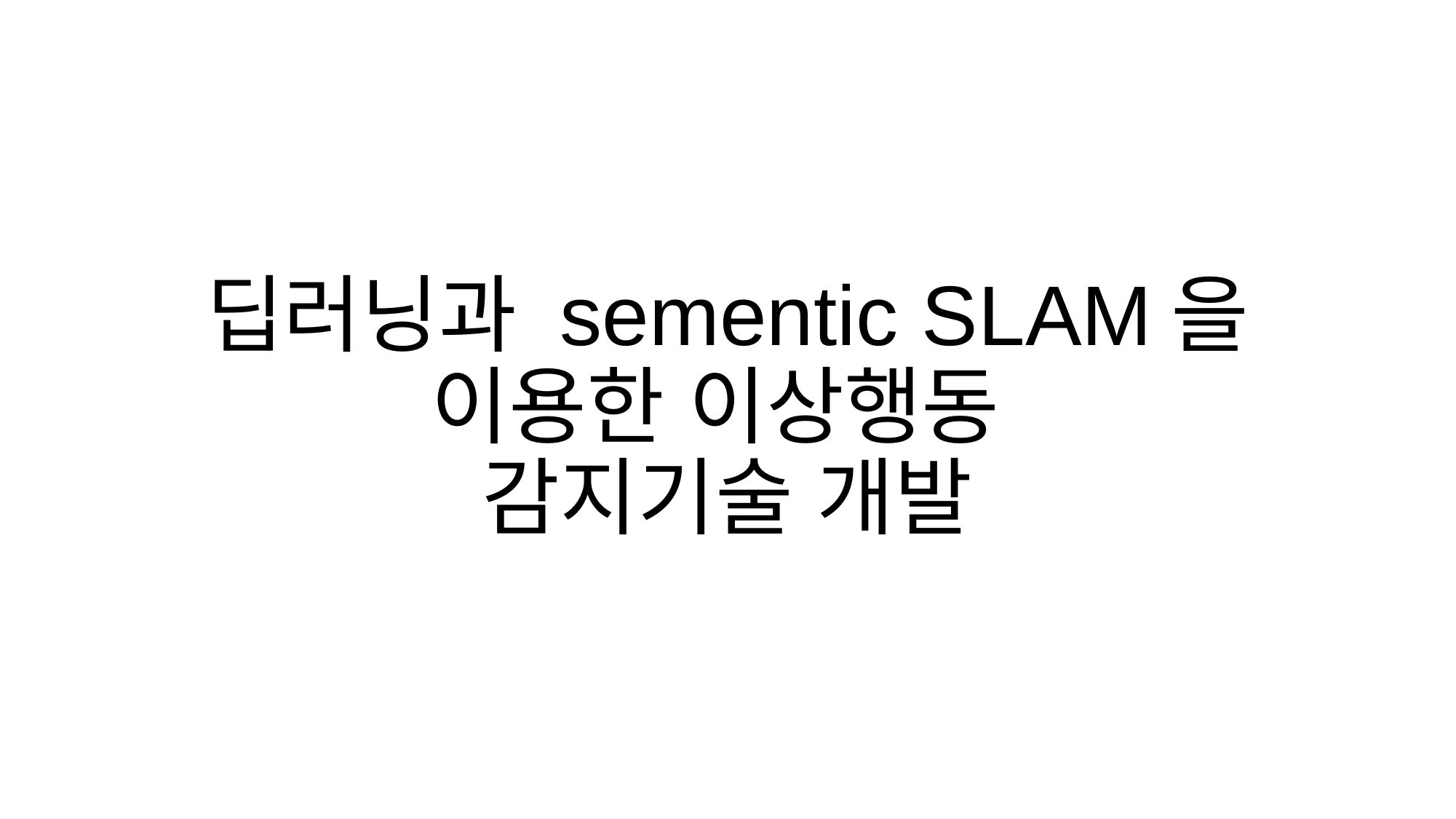

# 딥러닝과 sementic SLAM을 이용한 이상행동 감지기술 개발